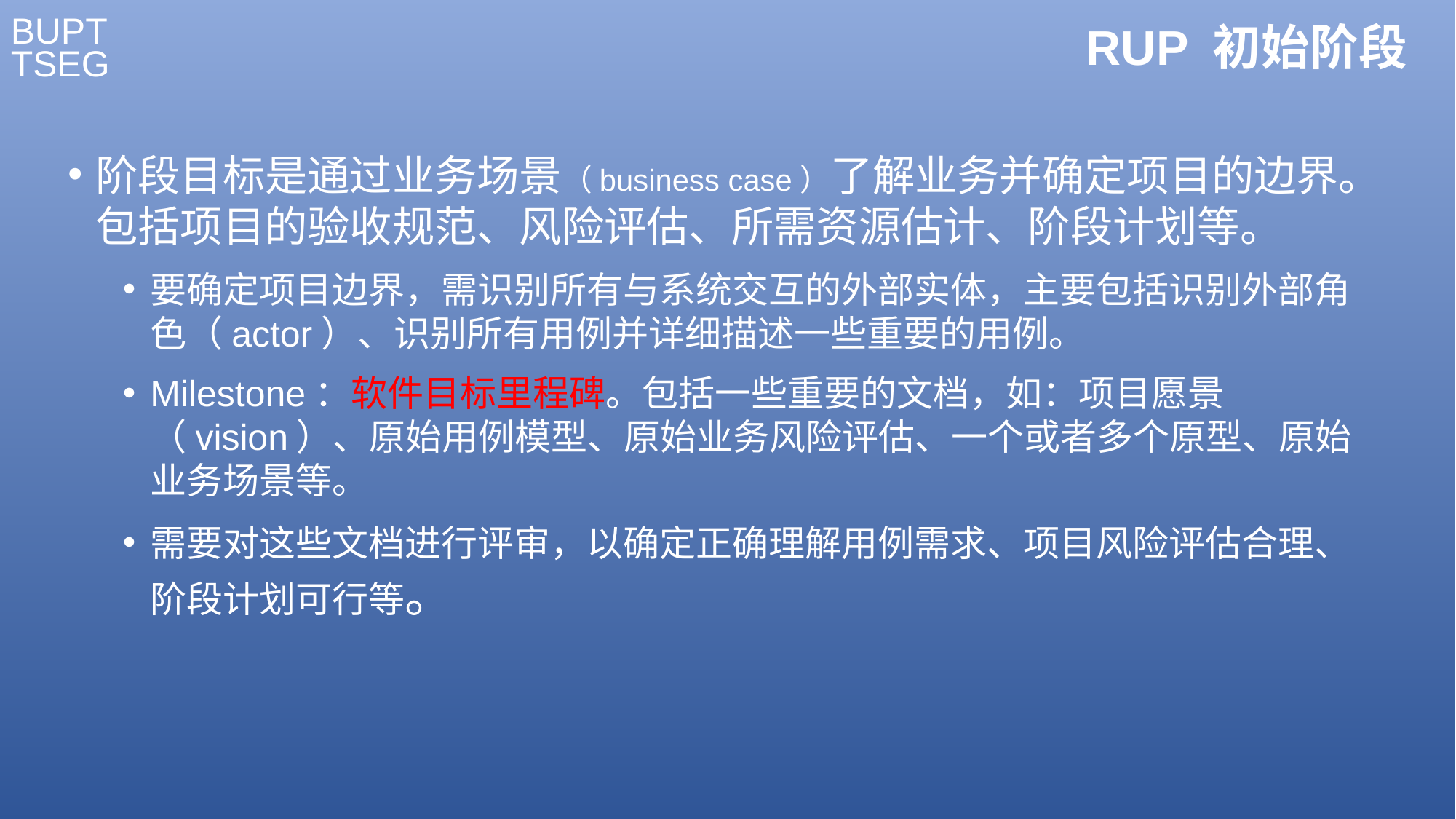

# RUP 初始阶段
阶段目标是通过业务场景（business case）了解业务并确定项目的边界。包括项目的验收规范、风险评估、所需资源估计、阶段计划等。
要确定项目边界，需识别所有与系统交互的外部实体，主要包括识别外部角色（actor）、识别所有用例并详细描述一些重要的用例。
Milestone：软件目标里程碑。包括一些重要的文档，如：项目愿景（vision）、原始用例模型、原始业务风险评估、一个或者多个原型、原始业务场景等。
需要对这些文档进行评审，以确定正确理解用例需求、项目风险评估合理、阶段计划可行等。